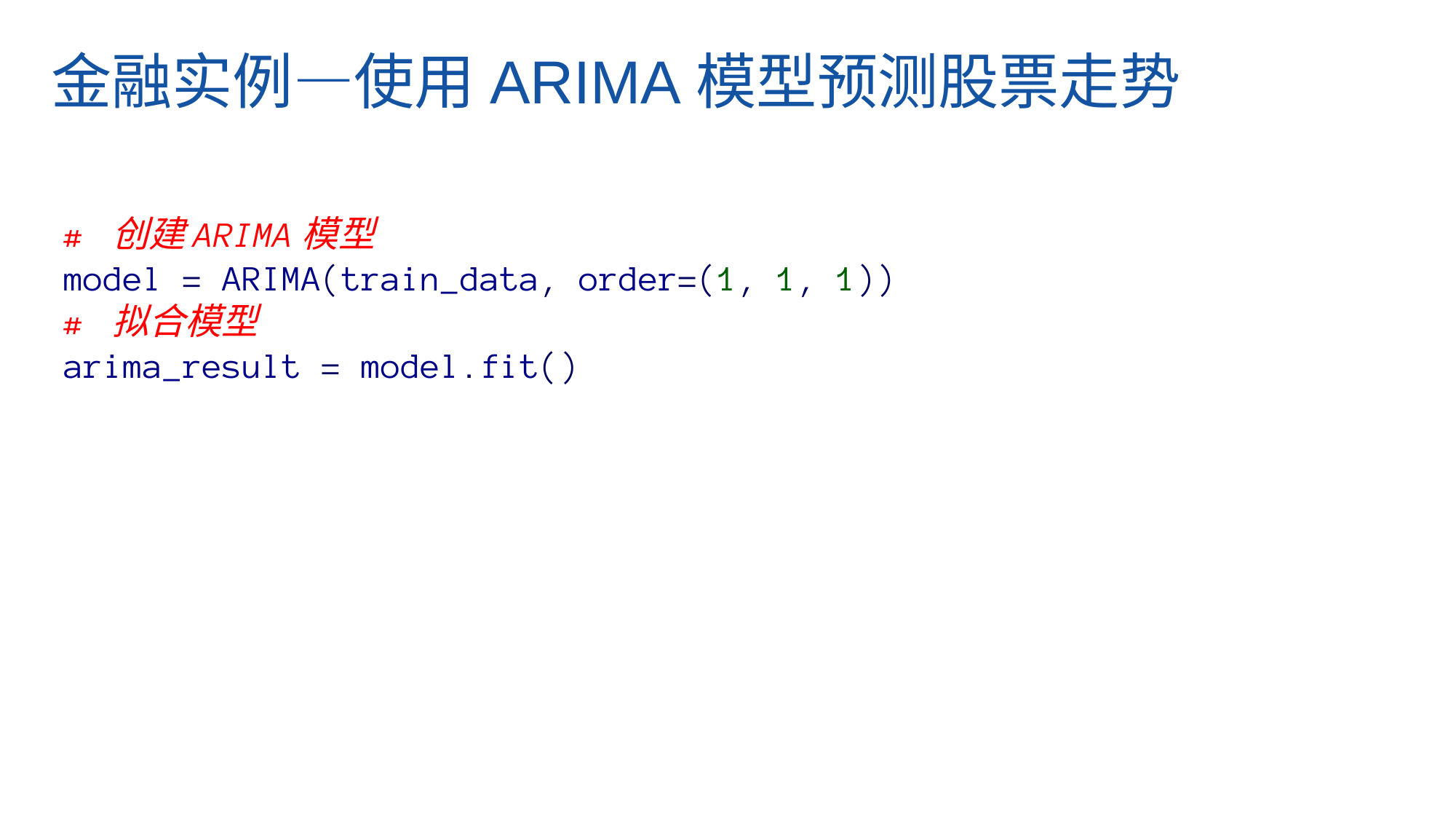

金融实例—使用ARIMA模型预测股票走势
# 创建ARIMA模型
model = ARIMA(train_data, order=(1, 1, 1))
# 拟合模型
arima_result = model.fit()